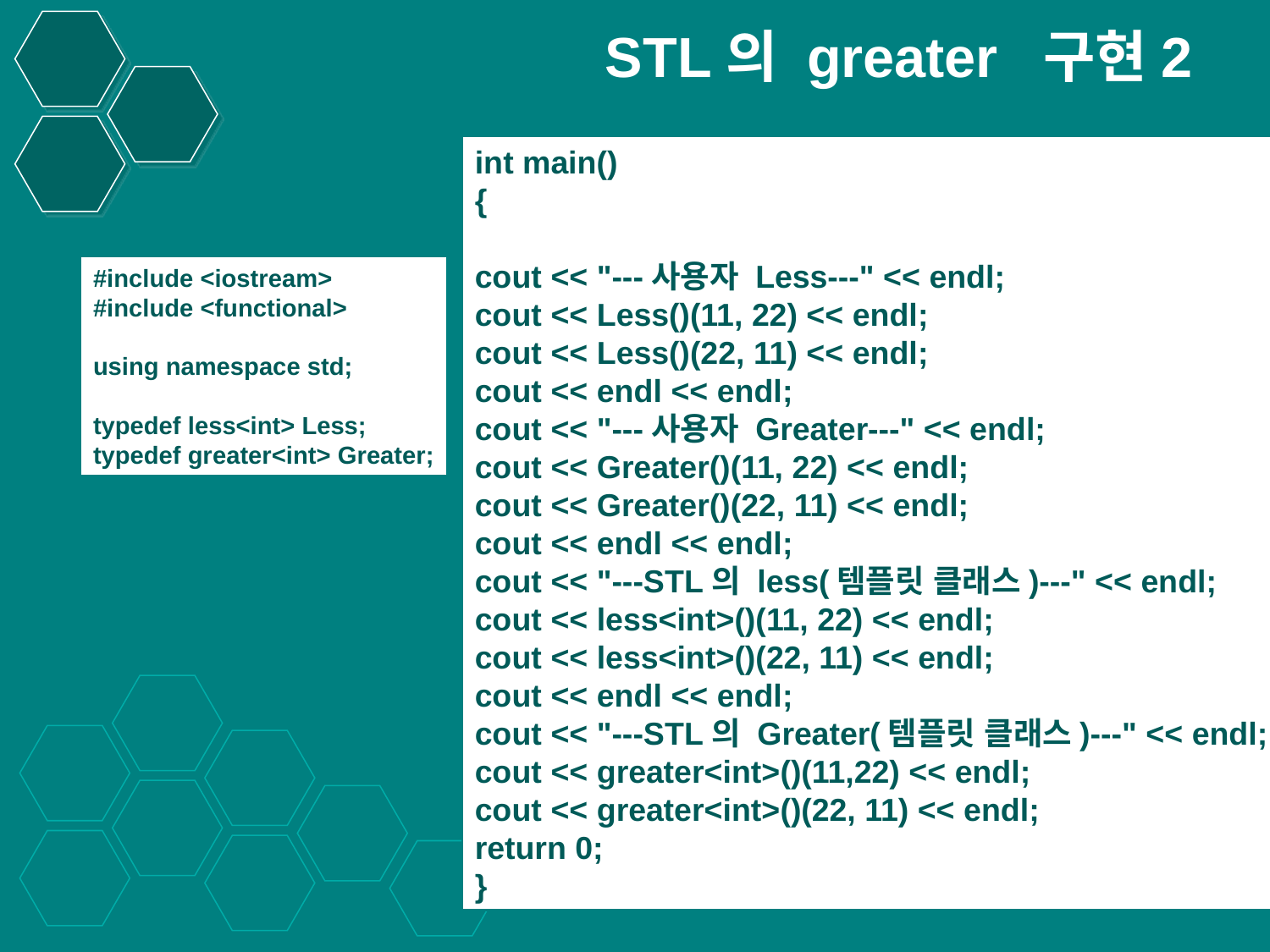

# STL의 greater  구현2
int main()
{

cout << "---사용자 Less---" << endl;
cout << Less()(11, 22) << endl;
cout << Less()(22, 11) << endl;
cout << endl << endl;
cout << "---사용자 Greater---" << endl;
cout << Greater()(11, 22) << endl;
cout << Greater()(22, 11) << endl;
cout << endl << endl;
cout << "---STL의 less(템플릿 클래스)---" << endl;
cout << less<int>()(11, 22) << endl;
cout << less<int>()(22, 11) << endl;
cout << endl << endl;
cout << "---STL의 Greater(템플릿 클래스)---" << endl;
cout << greater<int>()(11,22) << endl;
cout << greater<int>()(22, 11) << endl;
return 0;
}
#include <iostream>
#include <functional>

using namespace std;

typedef less<int> Less;
typedef greater<int> Greater;